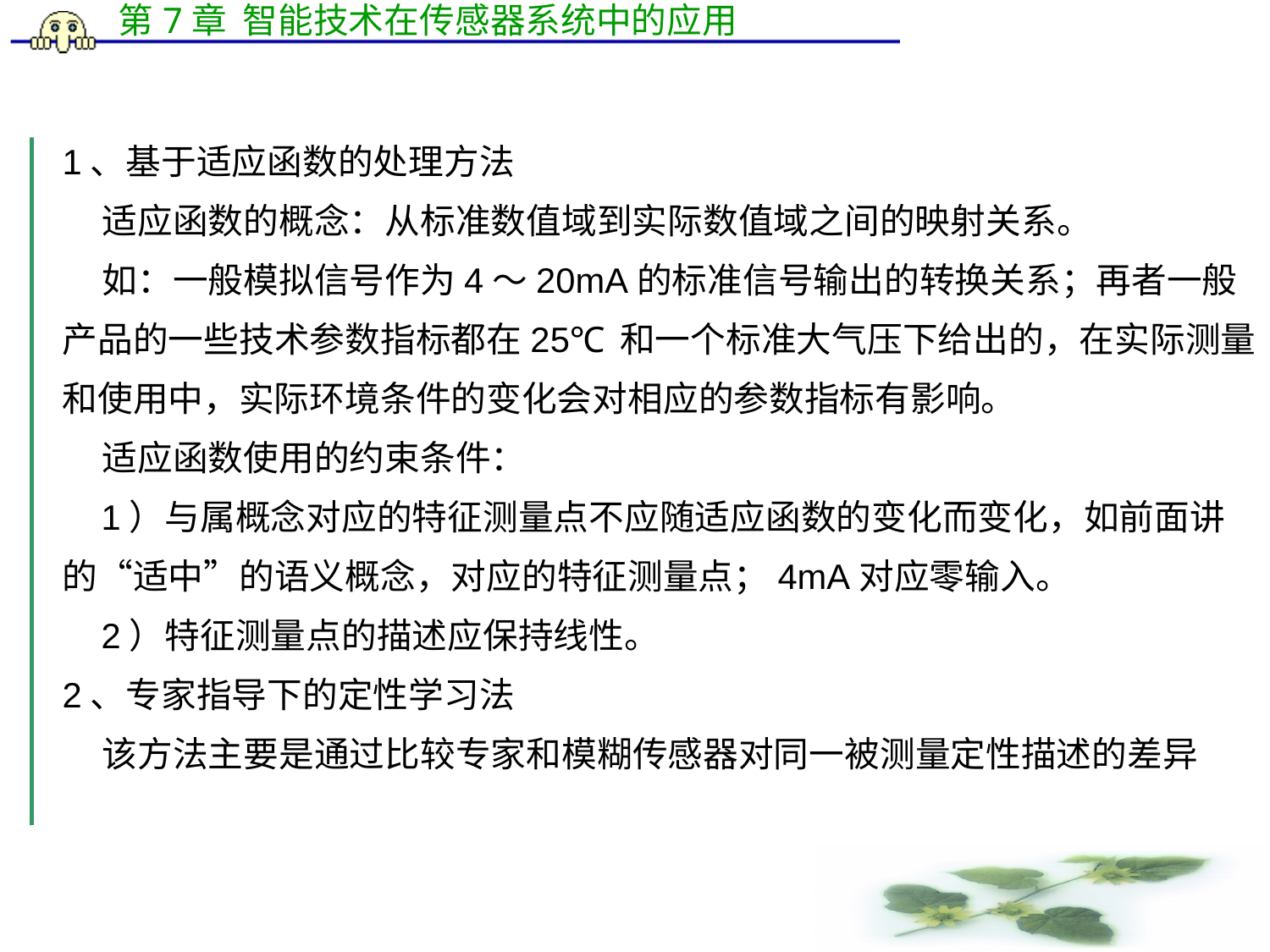

1、基于适应函数的处理方法
    适应函数的概念：从标准数值域到实际数值域之间的映射关系。
    如：一般模拟信号作为4～20mA的标准信号输出的转换关系；再者一般产品的一些技术参数指标都在25℃和一个标准大气压下给出的，在实际测量和使用中，实际环境条件的变化会对相应的参数指标有影响。
    适应函数使用的约束条件：
    1）与属概念对应的特征测量点不应随适应函数的变化而变化，如前面讲的“适中”的语义概念，对应的特征测量点；4mA对应零输入。
    2）特征测量点的描述应保持线性。
2、专家指导下的定性学习法
    该方法主要是通过比较专家和模糊传感器对同一被测量定性描述的差异